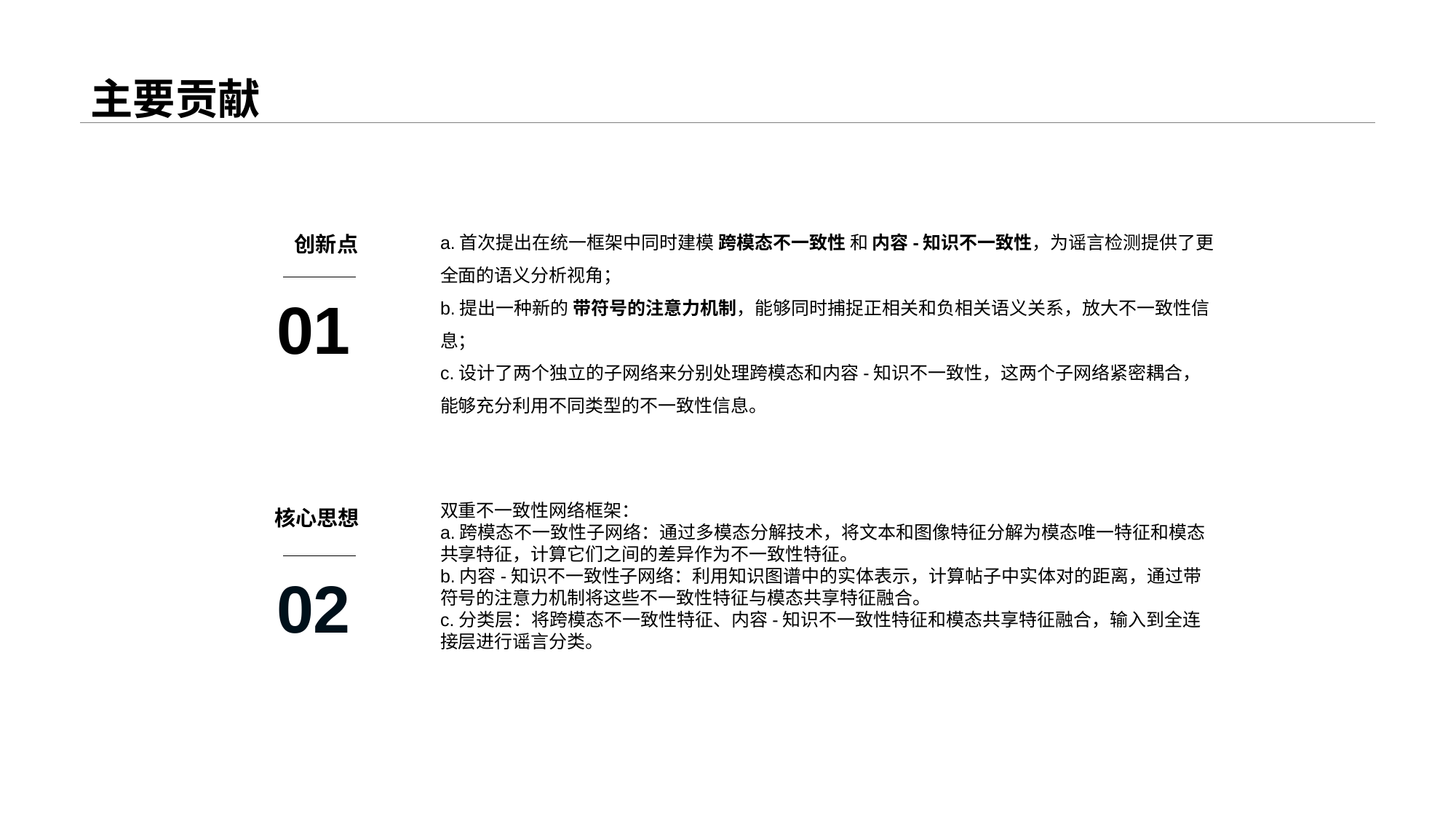

主要贡献
a.首次提出在统一框架中同时建模 跨模态不一致性 和 内容-知识不一致性，为谣言检测提供了更全面的语义分析视角；
b.提出一种新的 带符号的注意力机制，能够同时捕捉正相关和负相关语义关系，放大不一致性信息；
c.设计了两个独立的子网络来分别处理跨模态和内容-知识不一致性，这两个子网络紧密耦合，能够充分利用不同类型的不一致性信息。
创新点
01
双重不一致性网络框架：
a.跨模态不一致性子网络：通过多模态分解技术，将文本和图像特征分解为模态唯一特征和模态共享特征，计算它们之间的差异作为不一致性特征。
b.内容-知识不一致性子网络：利用知识图谱中的实体表示，计算帖子中实体对的距离，通过带符号的注意力机制将这些不一致性特征与模态共享特征融合。
c.分类层：将跨模态不一致性特征、内容-知识不一致性特征和模态共享特征融合，输入到全连接层进行谣言分类。
核心思想
02